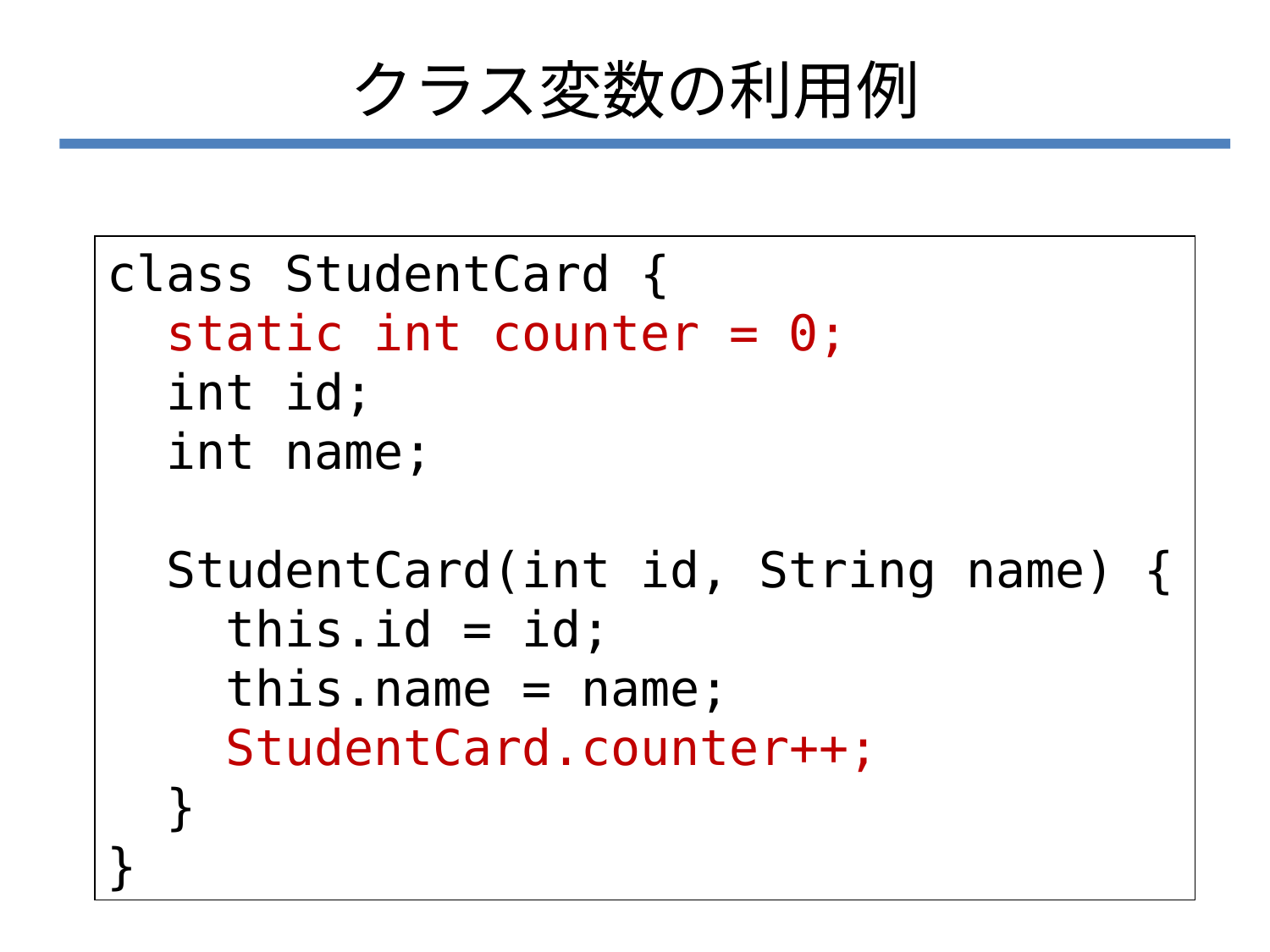

# クラス変数の利用例
class StudentCard {
  static int counter = 0;
  int id;
  int name;

  StudentCard(int id, String name) {
    this.id = id;
    this.name = name;
    StudentCard.counter++;
  }
}